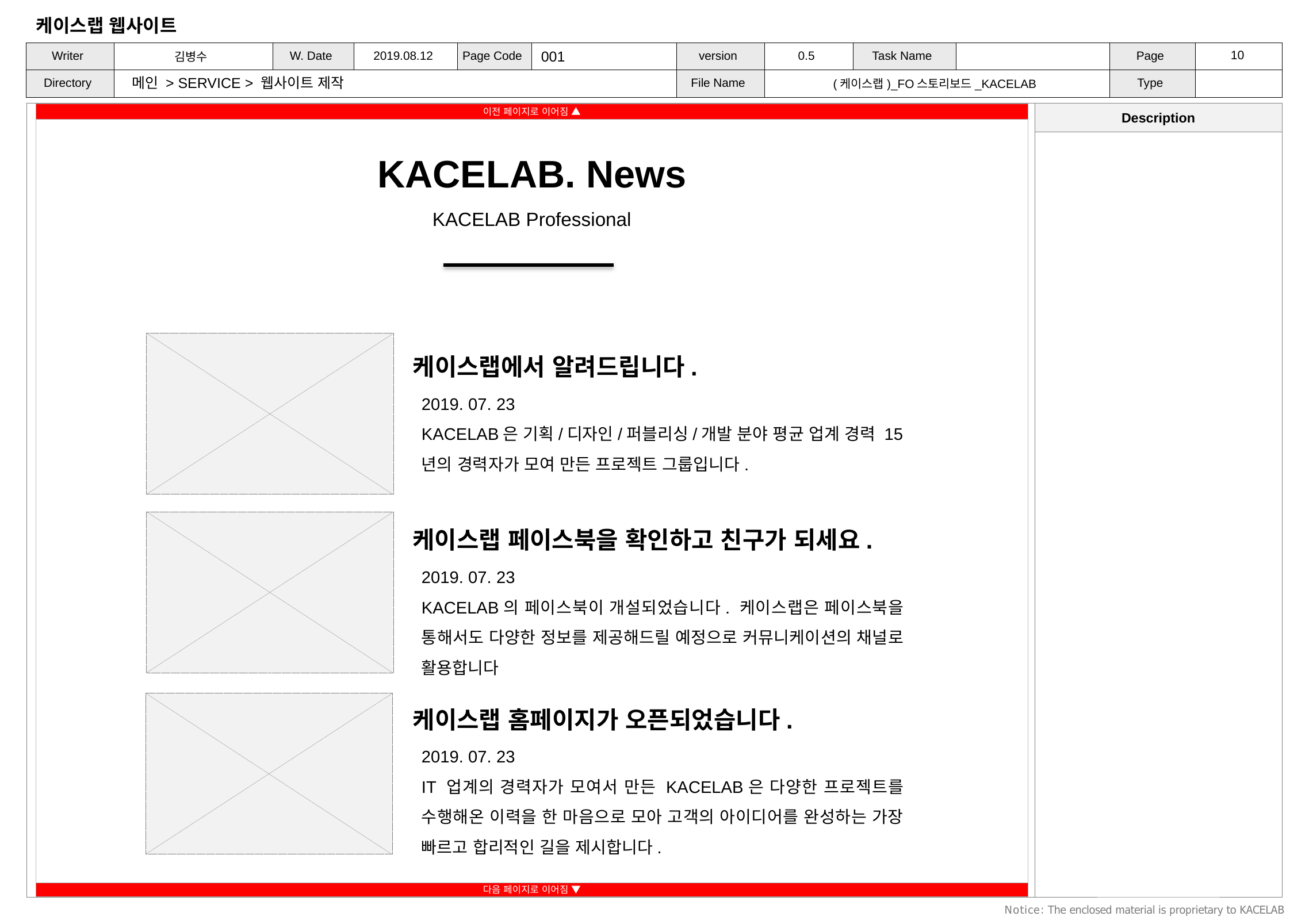

001
메인 > SERVICE > 웹사이트 제작
KACELAB. News
KACELAB Professional
케이스랩에서 알려드립니다.

2019. 07. 23
KACELAB은 기획/디자인/퍼블리싱/개발 분야 평균 업계 경력 15년의 경력자가 모여 만든 프로젝트 그룹입니다.
케이스랩 페이스북을 확인하고 친구가 되세요.
2019. 07. 23
KACELAB의 페이스북이 개설되었습니다. 케이스랩은 페이스북을 통해서도 다양한 정보를 제공해드릴 예정으로 커뮤니케이션의 채널로 활용합니다
케이스랩 홈페이지가 오픈되었습니다.
2019. 07. 23
IT 업계의 경력자가 모여서 만든 KACELAB은 다양한 프로젝트를 수행해온 이력을 한 마음으로 모아 고객의 아이디어를 완성하는 가장 빠르고 합리적인 길을 제시합니다.